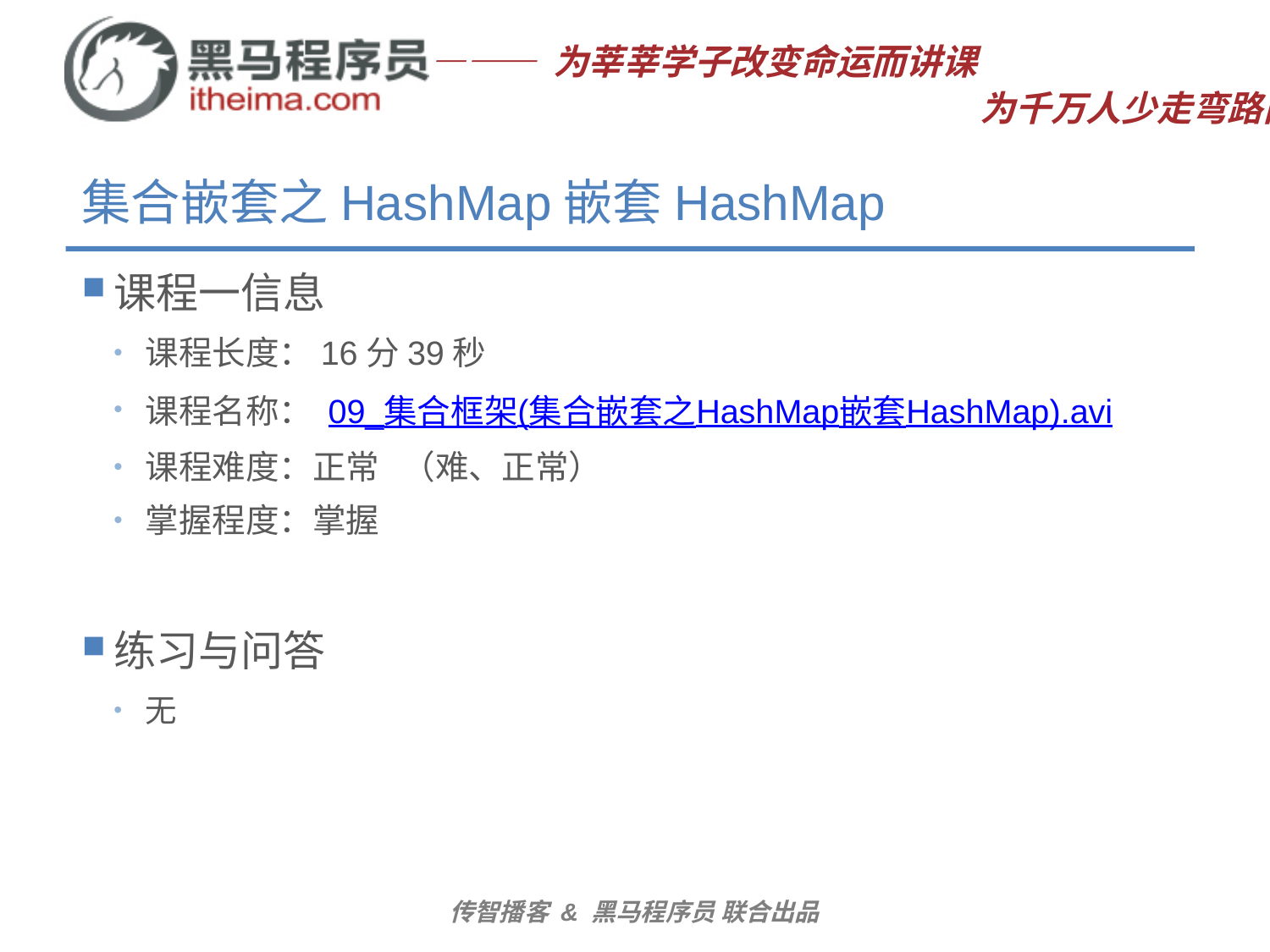

# 集合嵌套之HashMap嵌套HashMap
课程一信息
课程长度：16分39秒
课程名称： 09_集合框架(集合嵌套之HashMap嵌套HashMap).avi
课程难度：正常   （难、正常）
掌握程度：掌握

练习与问答
无